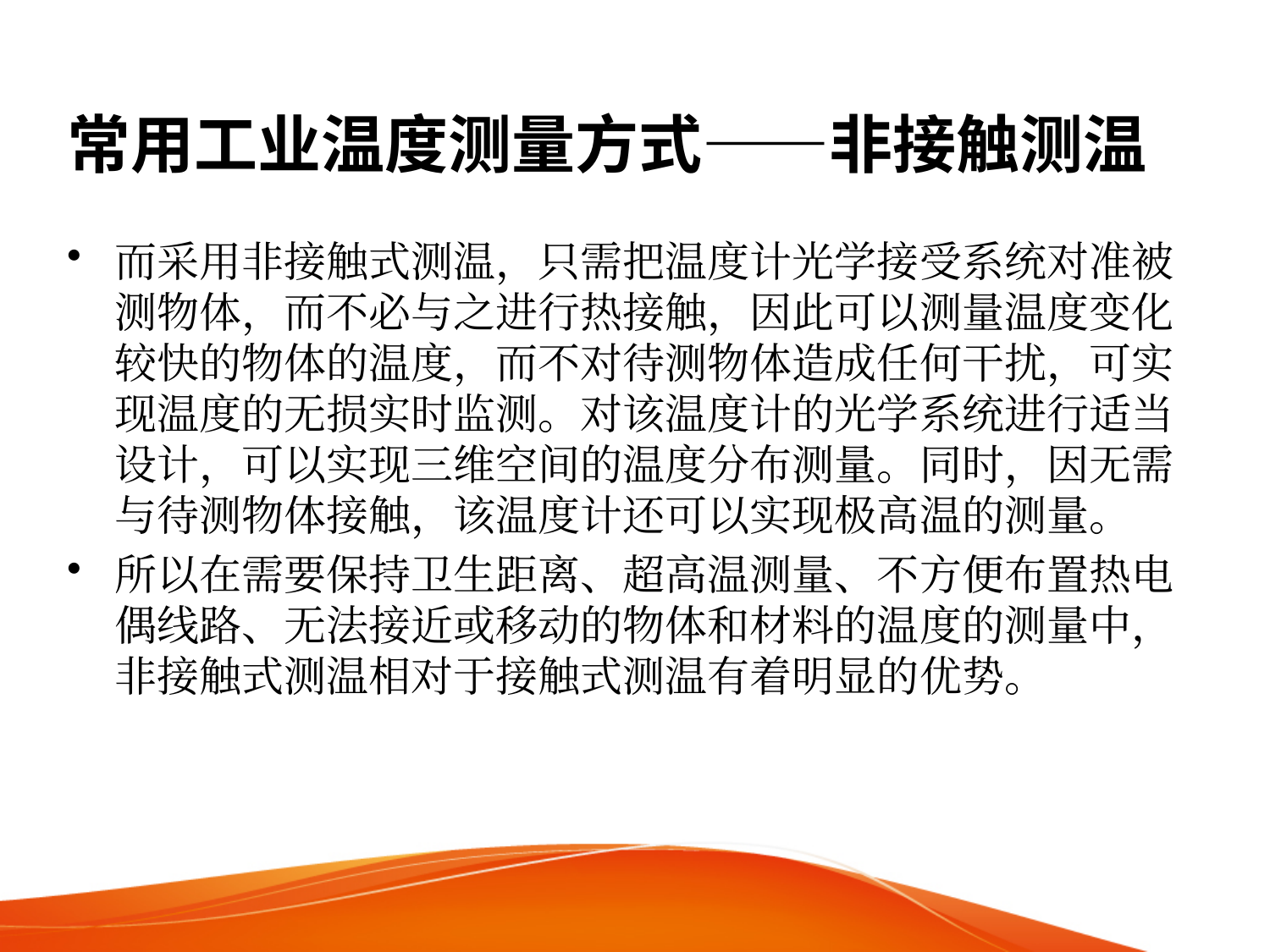

常用工业温度测量方式——非接触测温
而采用非接触式测温，只需把温度计光学接受系统对准被测物体，而不必与之进行热接触，因此可以测量温度变化较快的物体的温度，而不对待测物体造成任何干扰，可实现温度的无损实时监测。对该温度计的光学系统进行适当设计，可以实现三维空间的温度分布测量。同时，因无需与待测物体接触，该温度计还可以实现极高温的测量。
所以在需要保持卫生距离、超高温测量、不方便布置热电偶线路、无法接近或移动的物体和材料的温度的测量中，非接触式测温相对于接触式测温有着明显的优势。